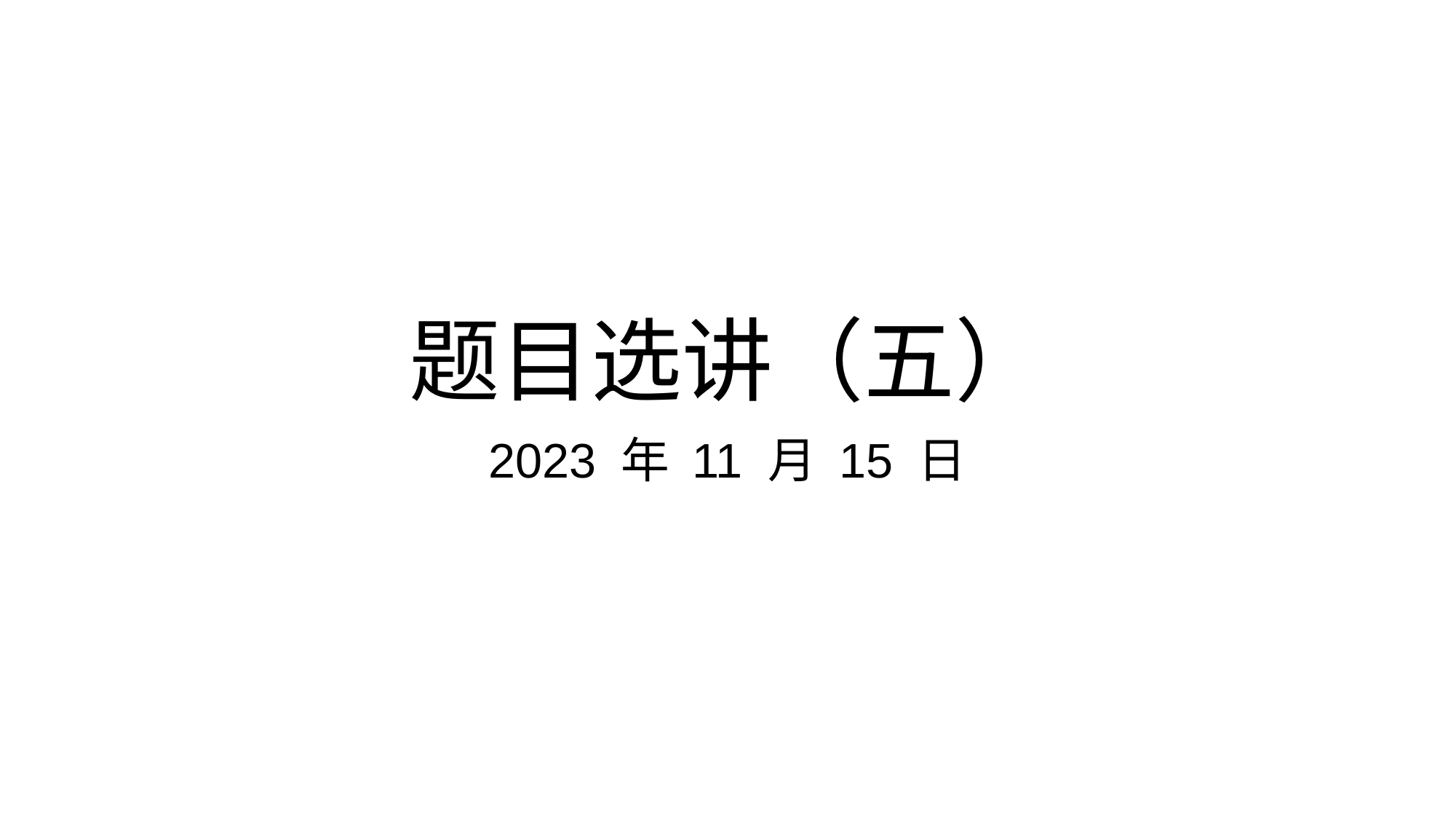

# 题目选讲（五）
2023 年 11 月 15 日